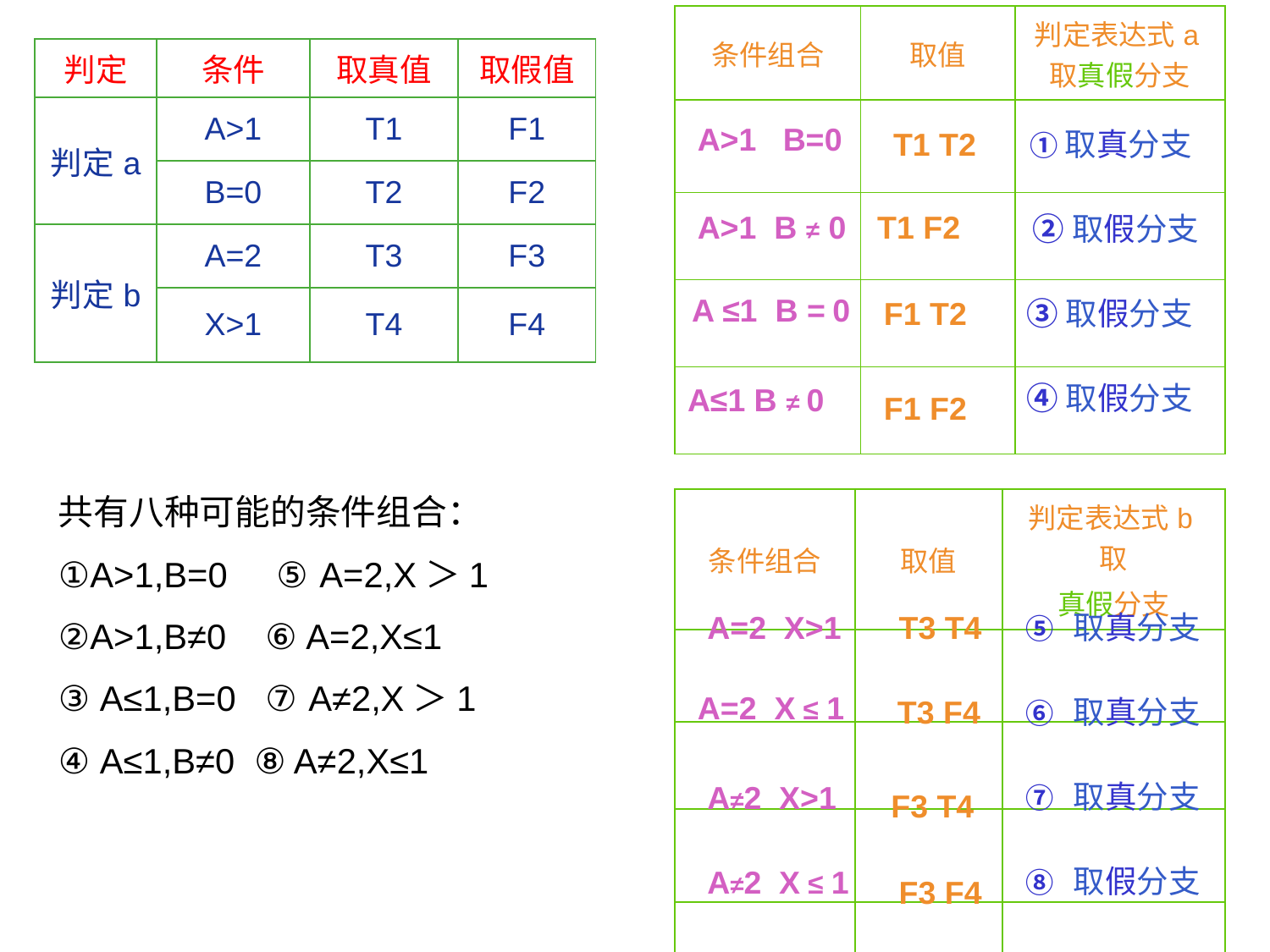

| 条件组合 | 取值 | 判定表达式a取真假分支 |
| --- | --- | --- |
|  |  |  |
|  |  |  |
|  |  |  |
|  |  |  |
| 判定 | 条件 | 取真值 | 取假值 |
| --- | --- | --- | --- |
| 判定a | A>1 | T1 | F1 |
|  | B=0 | T2 | F2 |
| 判定b | A=2 | T3 | F3 |
|  | X>1 | T4 | F4 |
A>1   B=0
T1 T2
 ①取真分支
A>1  B ≠ 0
T1 F2
 ②取假分支
A ≤1  B = 0
F1 T2
③取假分支
A≤1 B ≠ 0
④取假分支
F1 F2
共有八种可能的条件组合：
①A>1,B=0     ⑤ A=2,X＞1
②A>1,B≠0    ⑥ A=2,X≤1
③ A≤1,B=0   ⑦ A≠2,X＞1
④ A≤1,B≠0  ⑧ A≠2,X≤1
| 条件组合 | 取值 | 判定表达式b取 真假分支 |
| --- | --- | --- |
|  |  |  |
|  |  |  |
|  |  |  |
|  |  |  |
A=2  X>1
T3 T4
⑤  取真分支
A=2  X ≤ 1
T3 F4
⑥  取真分支
A≠2  X>1
⑦  取真分支
F3 T4
A≠2  X ≤ 1
⑧  取假分支
F3 F4